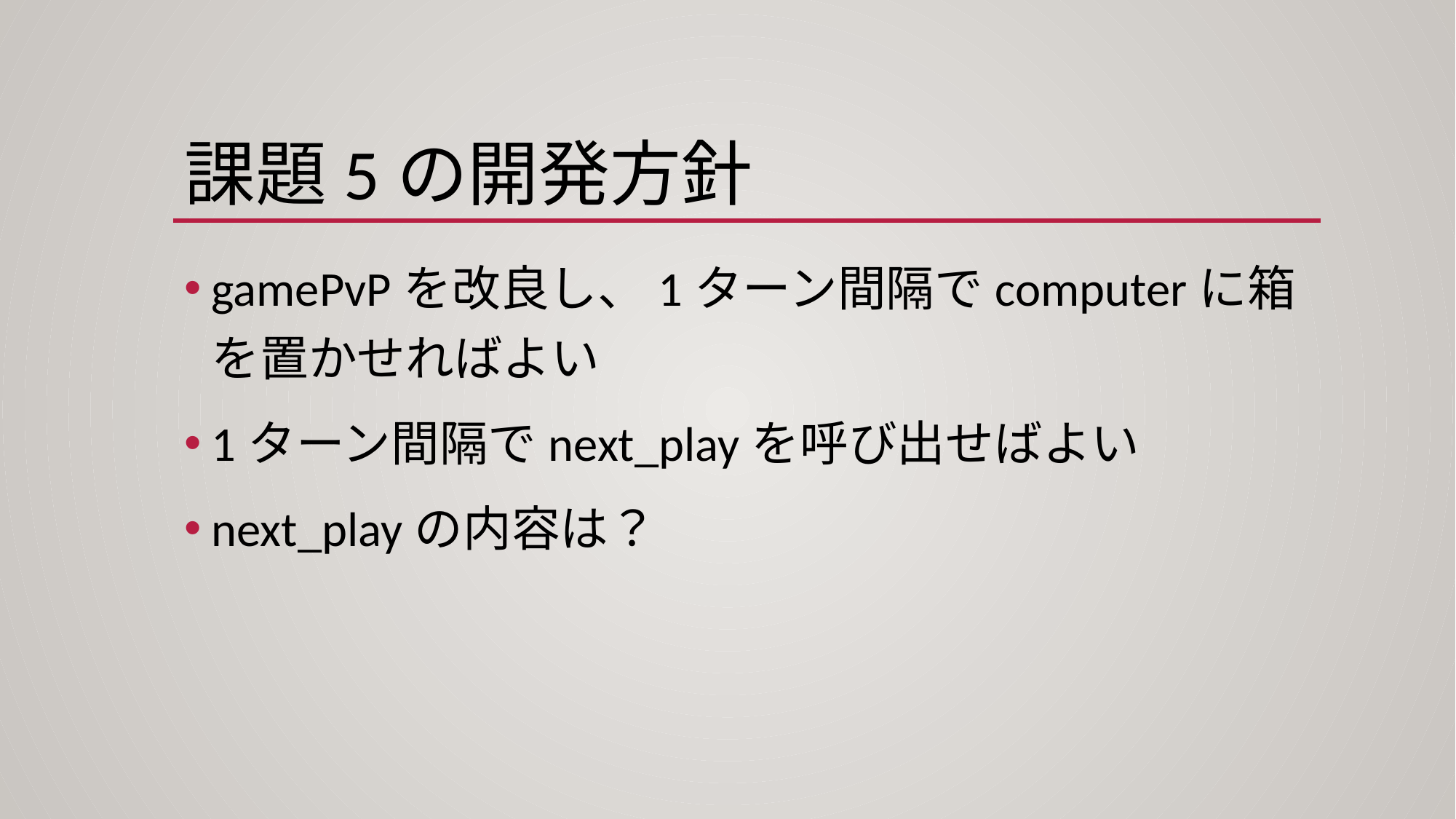

# 課題5の開発方針
gamePvPを改良し、1ターン間隔でcomputerに箱を置かせればよい
1ターン間隔でnext_playを呼び出せばよい
next_playの内容は？